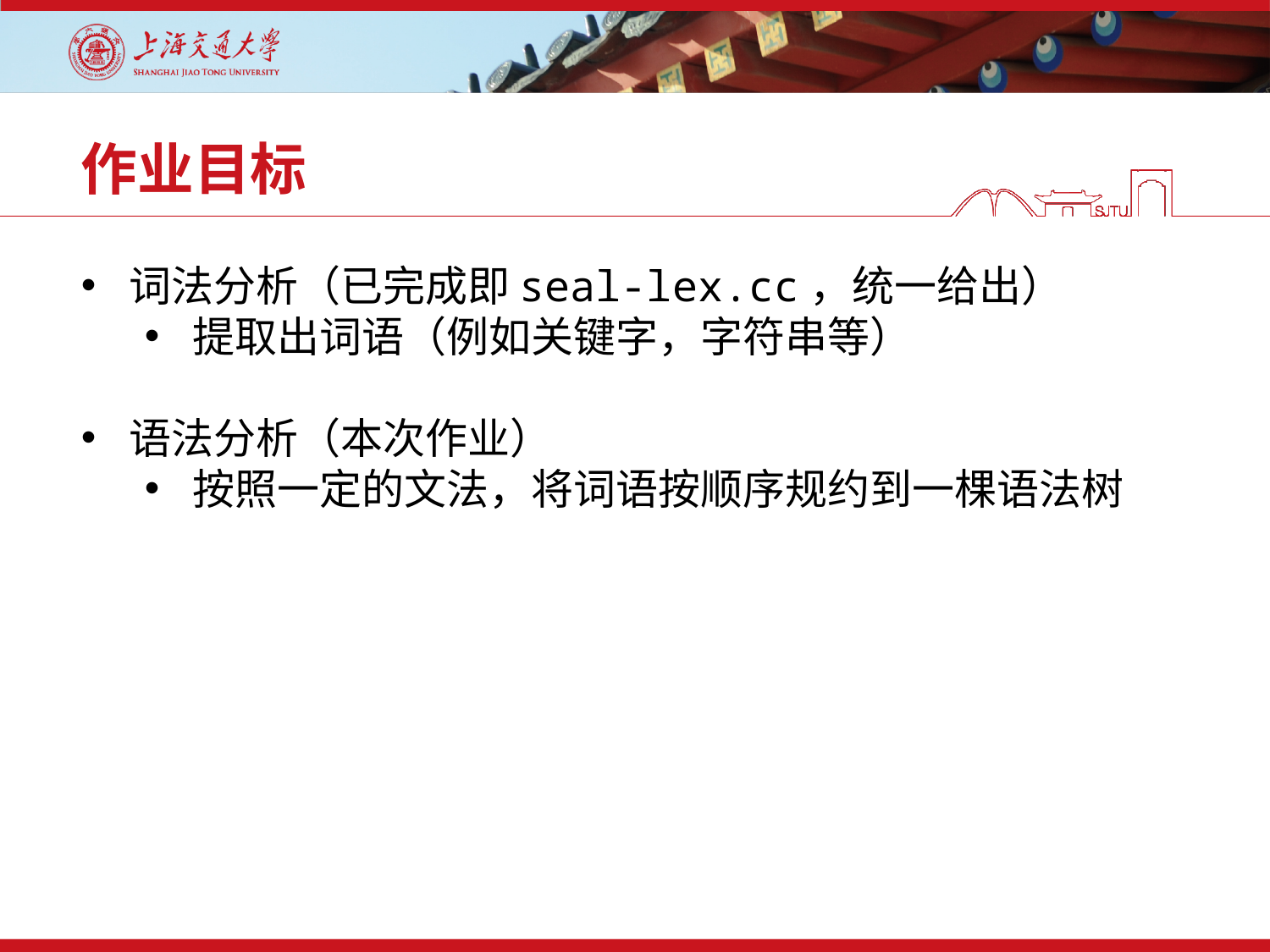

# 作业目标
词法分析（已完成即seal-lex.cc，统一给出）
提取出词语（例如关键字，字符串等）

语法分析（本次作业）
按照一定的文法，将词语按顺序规约到一棵语法树